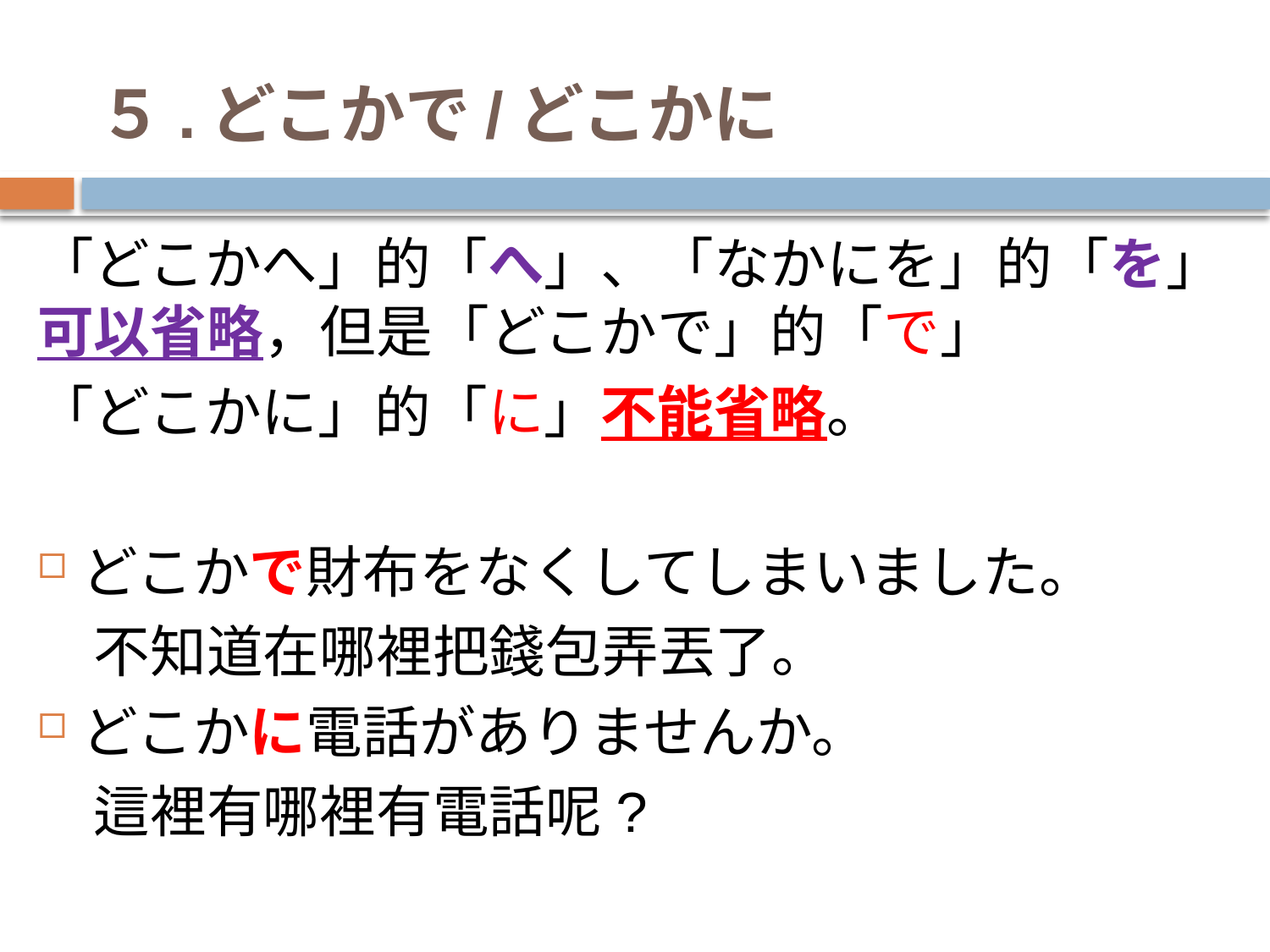

# ５.どこかで/どこかに
「どこかへ」的「へ」、「なかにを」的「を」　可以省略，但是「どこかで」的「で」
「どこかに」的「に」不能省略。

どこかで財布をなくしてしまいました。
　不知道在哪裡把錢包弄丟了。
どこかに電話がありませんか。
　這裡有哪裡有電話呢?